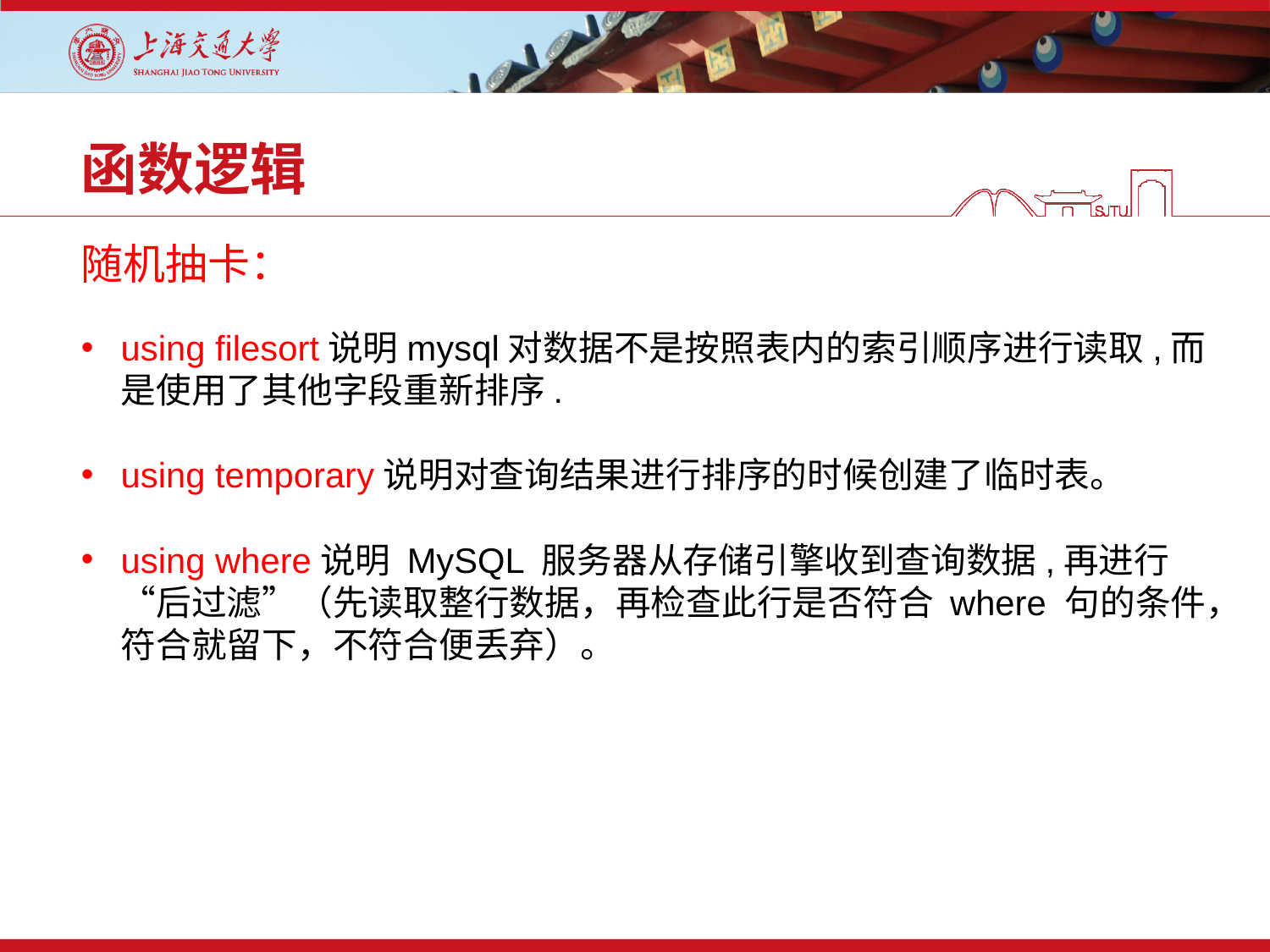

# 函数逻辑
随机抽卡：

using filesort说明mysql对数据不是按照表内的索引顺序进行读取,而是使用了其他字段重新排序.

using temporary说明对查询结果进行排序的时候创建了临时表。

using where说明 MySQL 服务器从存储引擎收到查询数据,再进行“后过滤”（先读取整行数据，再检查此行是否符合 where 句的条件，符合就留下，不符合便丢弃）。